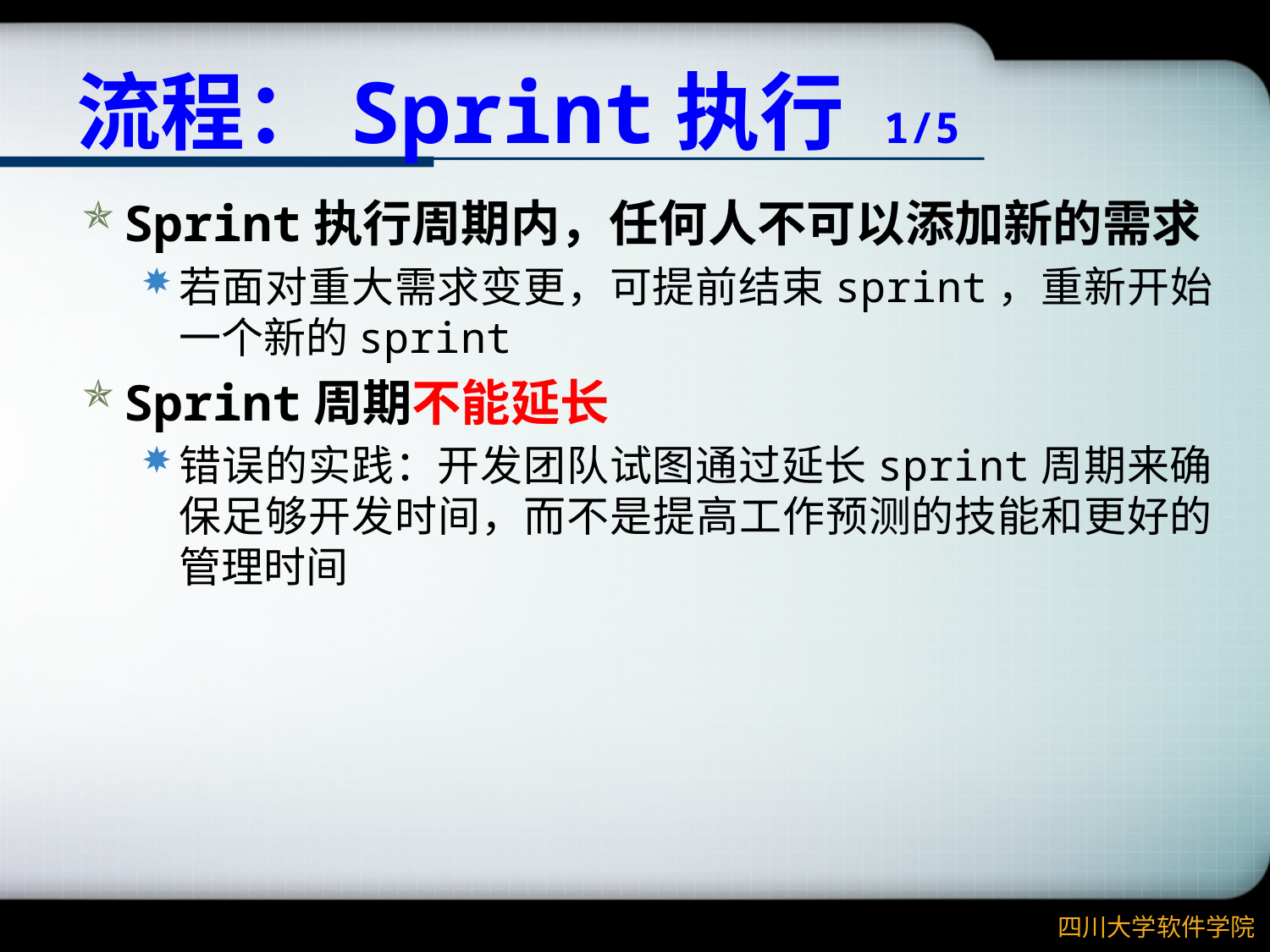

# 流程：Sprint执行 1/5
Sprint执行周期内，任何人不可以添加新的需求
若面对重大需求变更，可提前结束sprint，重新开始一个新的sprint
Sprint周期不能延长
错误的实践：开发团队试图通过延长sprint周期来确保足够开发时间，而不是提高工作预测的技能和更好的管理时间